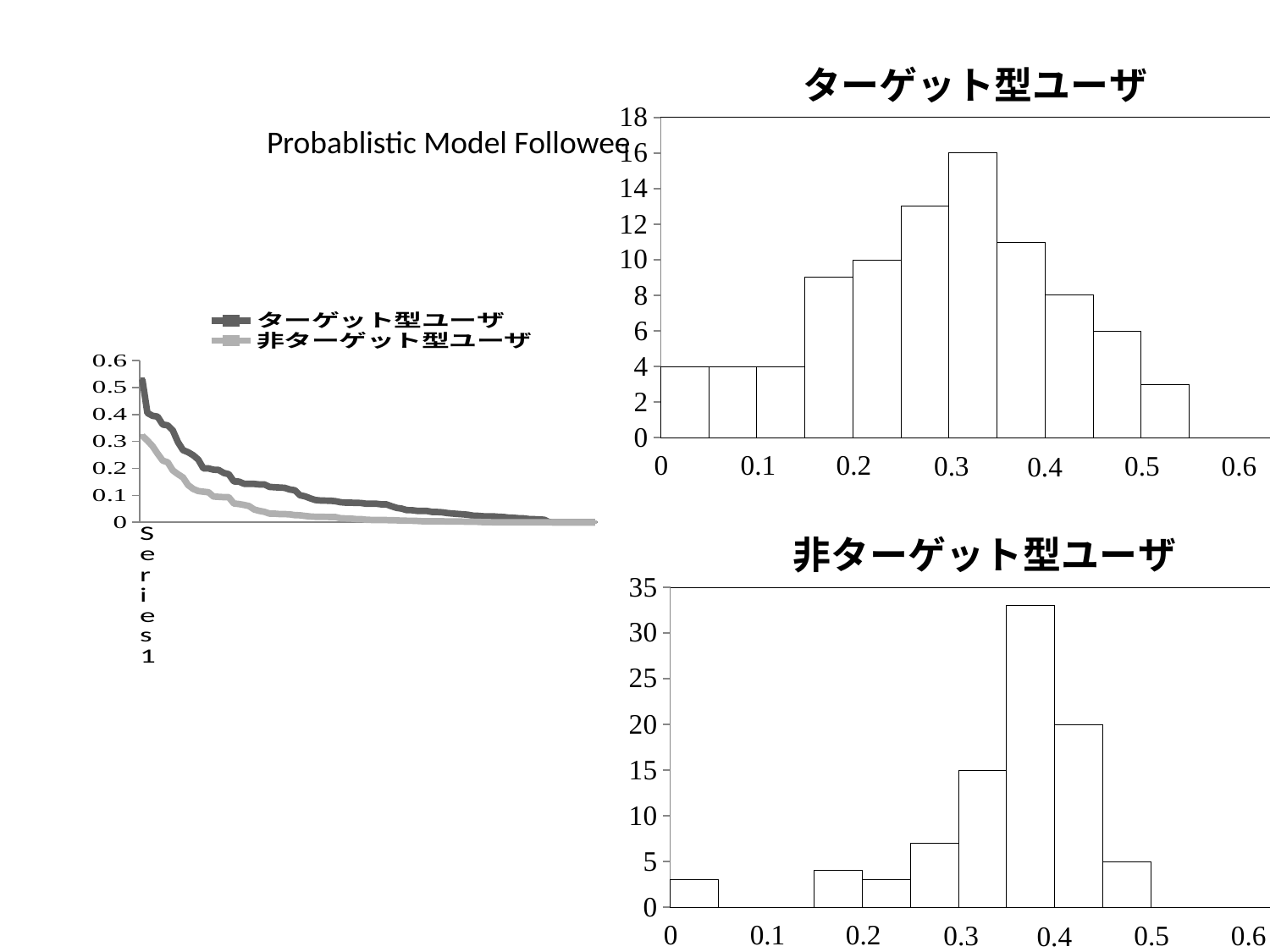

### Chart: ターゲット型ユーザ

| Category | 系列 1 |
|---|---|
| 0.05 | 4.0 |
| 0.1 | 4.0 |
| 0.15 | 4.0 |
| 0.2 | 9.0 |
| 0.25 | 10.0 |
| 0.3 | 13.0 |
| 0.35 | 16.0 |
| 0.4 | 11.0 |
| 0.45 | 8.0 |
| 0.5 | 6.0 |
| 0.55 | 3.0 |
| 0.6 | 0.0 |
| 0.65 | 0.0 |
| 0.7 | 2.0 |
Probablistic Model Followee

### Chart

| Category | ターゲット型ユーザ | 非ターゲット型ユーザ |
|---|---|---|
|  | 0.530690810116 | 0.32105107889 |
|  | 0.405335109619 | 0.303094250454 |
|  | 0.394944227945 | 0.282853959604 |
|  | 0.391747140166 | 0.25480670876 |
|  | 0.362617544691 | 0.228777890055 |
|  | 0.359438401951 | 0.222443928065 |
|  | 0.340929911766 | 0.192482027131 |
|  | 0.297776739101 | 0.178610220692 |
|  | 0.267760320546 | 0.166345981213 |
|  | 0.259928219525 | 0.138189902394 |
|  | 0.248909807725 | 0.123912617284 |
|  | 0.232692538549 | 0.116060422944 |
|  | 0.200044184308 | 0.113578103651 |
|  | 0.199919653905 | 0.111474633616 |
|  | 0.195215055016 | 0.0956622389148 |
|  | 0.19413458289 | 0.0944371410545 |
|  | 0.183193164641 | 0.0932617193177 |
|  | 0.178414001756 | 0.0931870775458 |
|  | 0.151706111928 | 0.0699522828614 |
|  | 0.150950853426 | 0.0677722622982 |
|  | 0.143082731502 | 0.0645038134486 |
|  | 0.143033822975 | 0.0601466488187 |
|  | 0.142503558837 | 0.0475893974869 |
|  | 0.140375378474 | 0.0423887769089 |
|  | 0.140346916059 | 0.0388798345606 |
|  | 0.131357387989 | 0.032398692661 |
|  | 0.130009243596 | 0.0322289191614 |
|  | 0.128994175517 | 0.0305703491347 |
|  | 0.127951302588 | 0.0305677906627 |
|  | 0.121664209945 | 0.0293266456503 |
|  | 0.118720223239 | 0.0266700091402 |
|  | 0.100366339468 | 0.0261159491673 |
|  | 0.096412125618 | 0.0238018283707 |
|  | 0.0891310004432 | 0.0216046422378 |
|  | 0.0827431695805 | 0.0206053670603 |
|  | 0.0808868928742 | 0.0203844294187 |
|  | 0.0803386571927 | 0.0199585219059 |
|  | 0.079983231543 | 0.0197997412454 |
|  | 0.0780422608944 | 0.0193467162875 |
|  | 0.0745968878319 | 0.0149820690561 |
|  | 0.0729519876155 | 0.014373099936 |
|  | 0.0727190236257 | 0.0137804590888 |
|  | 0.07205921149 | 0.0120773964741 |
|  | 0.0716413508198 | 0.0120431232402 |
|  | 0.0689059173098 | 0.00958381884268 |
|  | 0.0688561733739 | 0.00889533722892 |
|  | 0.0688428237686 | 0.00886737943674 |
|  | 0.0667355630724 | 0.00877243264387 |
|  | 0.0664456602412 | 0.00823528165231 |
|  | 0.0597057062066 | 0.00754194826439 |
|  | 0.0535902449159 | 0.00744099662288 |
|  | 0.0508458809594 | 0.00611476344846 |
|  | 0.0451745572918 | 0.00599941159198 |
|  | 0.0449639442821 | 0.0059901531095 |
|  | 0.0426589558784 | 0.00517279055467 |
|  | 0.0423791020636 | 0.00410987064316 |
|  | 0.0420036165467 | 0.00397671954128 |
|  | 0.038392493843 | 0.00392737192505 |
|  | 0.0380794259819 | 0.00389895290821 |
|  | 0.0369738602709 | 0.00385363410545 |
|  | 0.0341829361132 | 0.00302607582228 |
|  | 0.0327309287299 | 0.0029300566731 |
|  | 0.0310677316074 | 0.00292854683836 |
|  | 0.0298657548047 | 0.00266445776207 |
|  | 0.0279951194276 | 0.00217806350719 |
|  | 0.0246832942143 | 0.0019489832073 |
|  | 0.0241374064857 | 0.0018141913578 |
|  | 0.0223834603602 | 0.000787297722331 |
|  | 0.0222931718459 | 0.000676599176815 |
|  | 0.0220954526747 | 0.000213644500804 |
|  | 0.020556580218 | 5.65719651312e-05 |
|  | 0.0198372509889 | 4.02955807965e-05 |
|  | 0.0173404360013 | 3.51123186681e-05 |
|  | 0.0168618278241 | 2.80905362895e-05 |
|  | 0.0152678293748 | 1.51863850168e-05 |
|  | 0.0145618255402 | 8.38292899006e-07 |
|  | 0.012114831359 | 7.62405111885e-09 |
|  | 0.0116442876315 | 4.46091178134e-10 |
|  | 0.0104993746199 | 1.38604632873e-11 |
|  | 0.00949369811018 | 1.22467713875e-12 |
|  | 0.000819052914759 | 5.67538216422e-15 |
|  | 8.73999534471e-06 | 1.68522430711e-15 |
|  | 2.27462977396e-06 | 1.65497615612e-15 |
|  | 1.07630444072e-07 | 1.5808347964e-15 |
|  | 6.18979159481e-11 | 1.19345600069e-15 |
|  | 1.15507603482e-18 | 9.50577616621004e-16 |
|  | 0.0 | 8.36825719830004e-16 |
|  | 0.0 | 3.57354146274e-16 |
|  | 0.0 | 2.15259809977e-16 |
|  | 0.0 | 6.00408611717e-19 |
0
0.1
0.2
0.7
0.6
0.3
0.5
0.4

### Chart: 非ターゲット型ユーザ

| Category | 系列 1 |
|---|---|
| 0.05 | 3.0 |
| 0.1 | 0.0 |
| 0.15 | 0.0 |
| 0.2 | 4.0 |
| 0.25 | 3.0 |
| 0.3 | 7.0 |
| 0.35 | 15.0 |
| 0.4 | 33.0 |
| 0.45 | 20.0 |
| 0.5 | 5.0 |
| 0.55 | 0.0 |
| 0.6 | 0.0 |
| 0.65 | 0.0 |
| 0.7 | 0.0 |
0
0.1
0.2
0.7
0.6
0.3
0.5
0.4